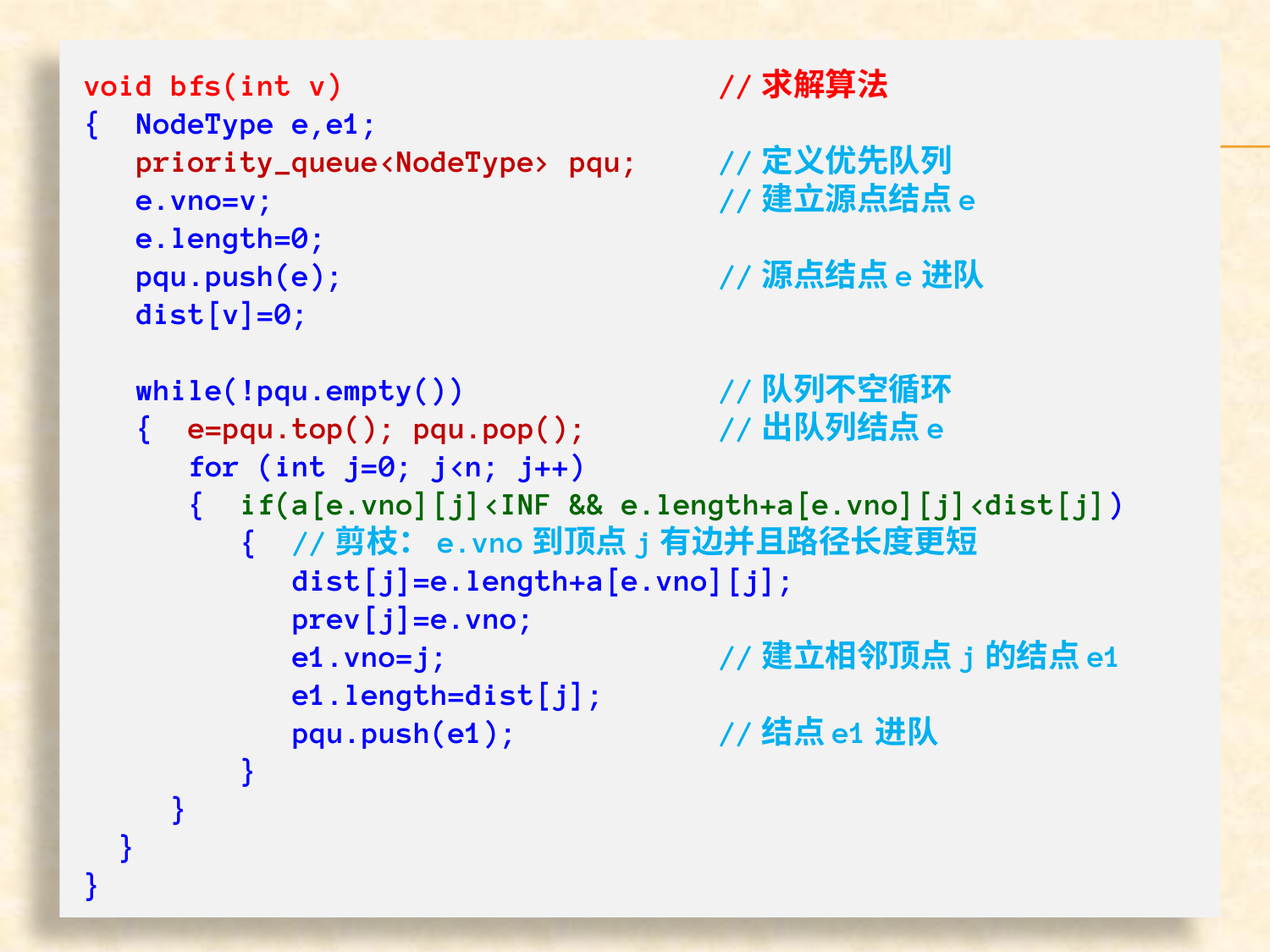

void bfs(int v)			//求解算法
{  NodeType e,e1;
   priority_queue<NodeType> pqu;	//定义优先队列
   e.vno=v;				//建立源点结点e
   e.length=0;
   pqu.push(e);			//源点结点e进队
   dist[v]=0;
   while(!pqu.empty())		//队列不空循环
   {  e=pqu.top(); pqu.pop();		//出队列结点e
      for (int j=0; j<n; j++)
      {  if(a[e.vno][j]<INF && e.length+a[e.vno][j]<dist[j])
         {  //剪枝：e.vno到顶点j有边并且路径长度更短
            dist[j]=e.length+a[e.vno][j];
            prev[j]=e.vno;
            e1.vno=j;			//建立相邻顶点j的结点e1
            e1.length=dist[j];
            pqu.push(e1);		//结点e1进队
         }
     }
  }
}